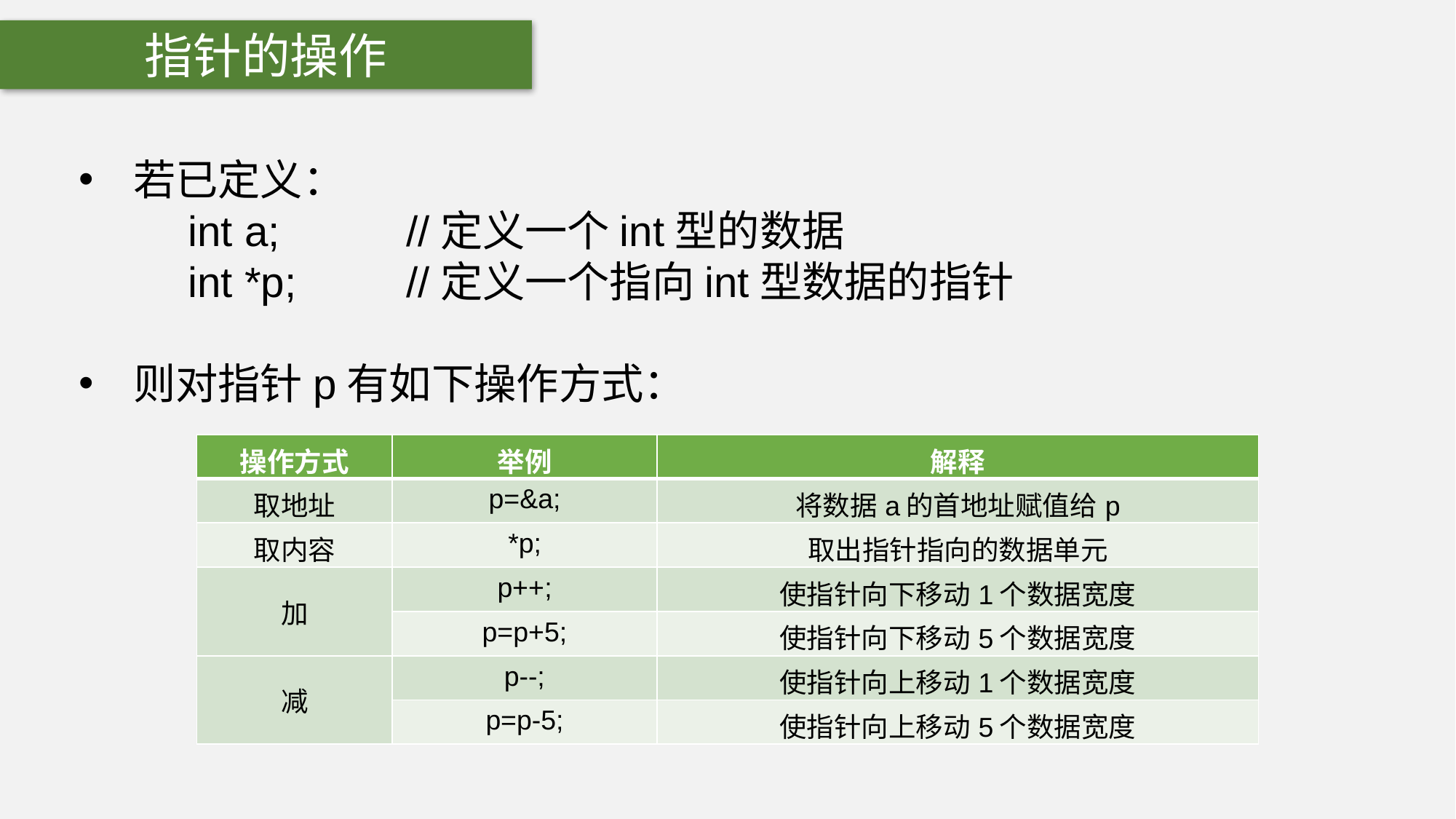

指针的操作
若已定义：
	int a;		//定义一个int型的数据
	int *p;		//定义一个指向int型数据的指针

则对指针p有如下操作方式：
| 操作方式 | 举例 | 解释 |
| --- | --- | --- |
| 取地址 | p=&a; | 将数据a的首地址赋值给p |
| 取内容 | \*p; | 取出指针指向的数据单元 |
| 加 | p++; | 使指针向下移动1个数据宽度 |
|  | p=p+5; | 使指针向下移动5个数据宽度 |
| 减 | p--; | 使指针向上移动1个数据宽度 |
|  | p=p-5; | 使指针向上移动5个数据宽度 |